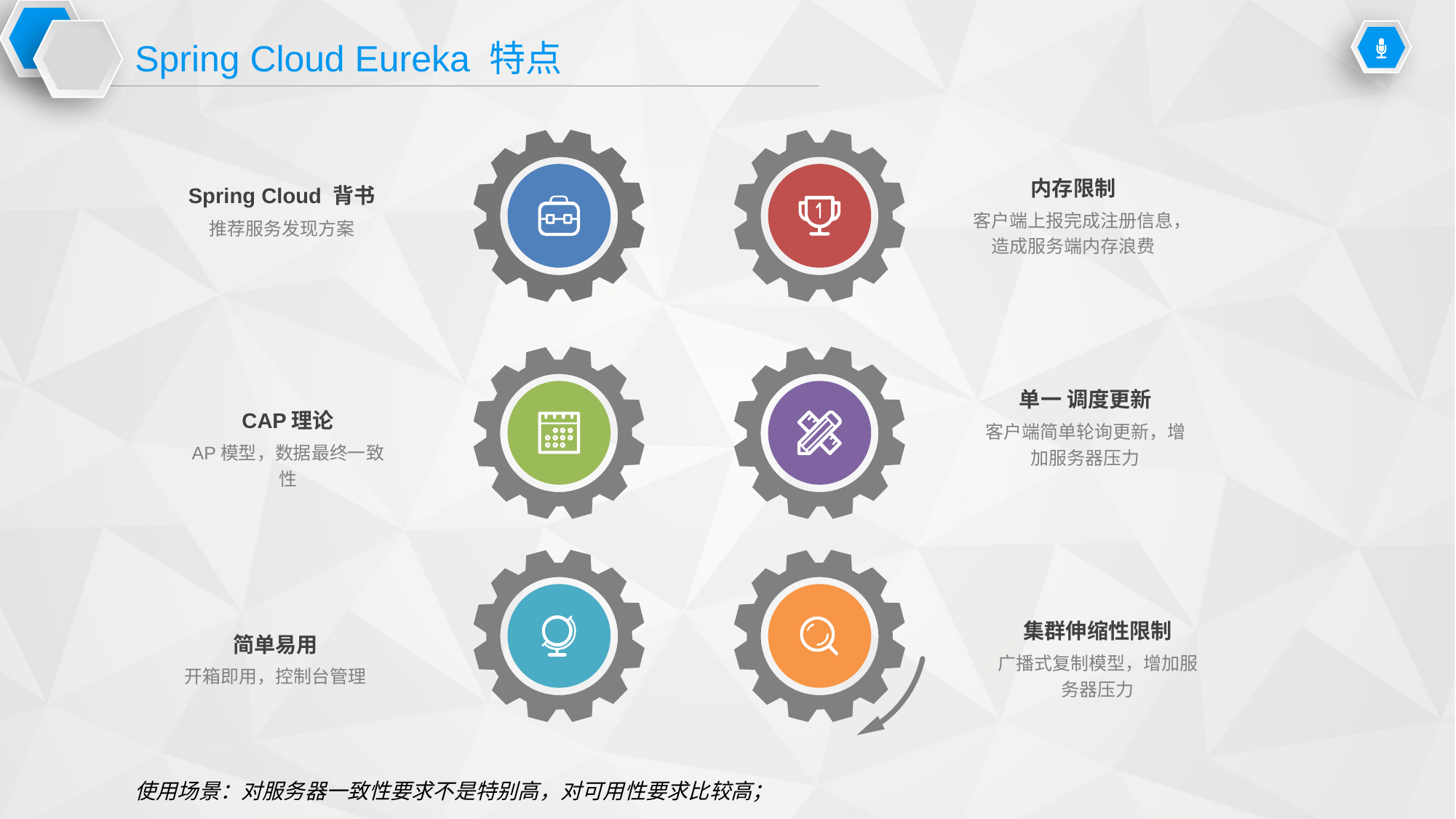

Spring Cloud Eureka 特点

内存限制
客户端上报完成注册信息，造成服务端内存浪费
Spring Cloud 背书
推荐服务发现方案

单一 调度更新
客户端简单轮询更新，增加服务器压力

CAP理论
AP模型，数据最终一致性

集群伸缩性限制
广播式复制模型，增加服务器压力

简单易用
开箱即用，控制台管理

使用场景：对服务器一致性要求不是特别高，对可用性要求比较高；